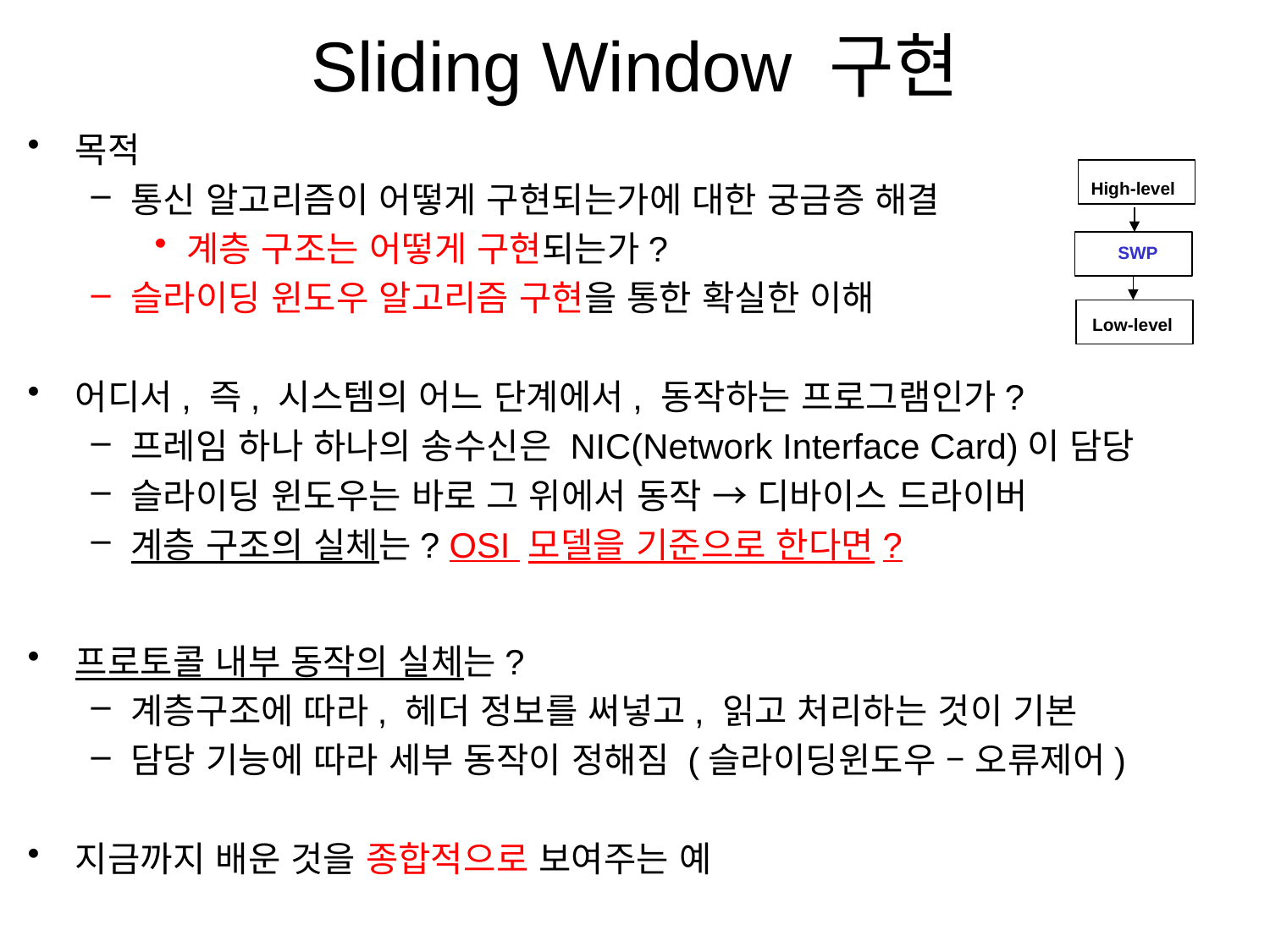

# Sliding Window 구현
목적
통신 알고리즘이 어떻게 구현되는가에 대한 궁금증 해결
계층 구조는 어떻게 구현되는가?
슬라이딩 윈도우 알고리즘 구현을 통한 확실한 이해

어디서, 즉, 시스템의 어느 단계에서, 동작하는 프로그램인가?
프레임 하나 하나의 송수신은 NIC(Network Interface Card)이 담당
슬라이딩 윈도우는 바로 그 위에서 동작 → 디바이스 드라이버
계층 구조의 실체는? OSI 모델을 기준으로 한다면?

프로토콜 내부 동작의 실체는?
계층구조에 따라, 헤더 정보를 써넣고, 읽고 처리하는 것이 기본
담당 기능에 따라 세부 동작이 정해짐 (슬라이딩윈도우 – 오류제어)

지금까지 배운 것을 종합적으로 보여주는 예

High-level

SWP

Low-level